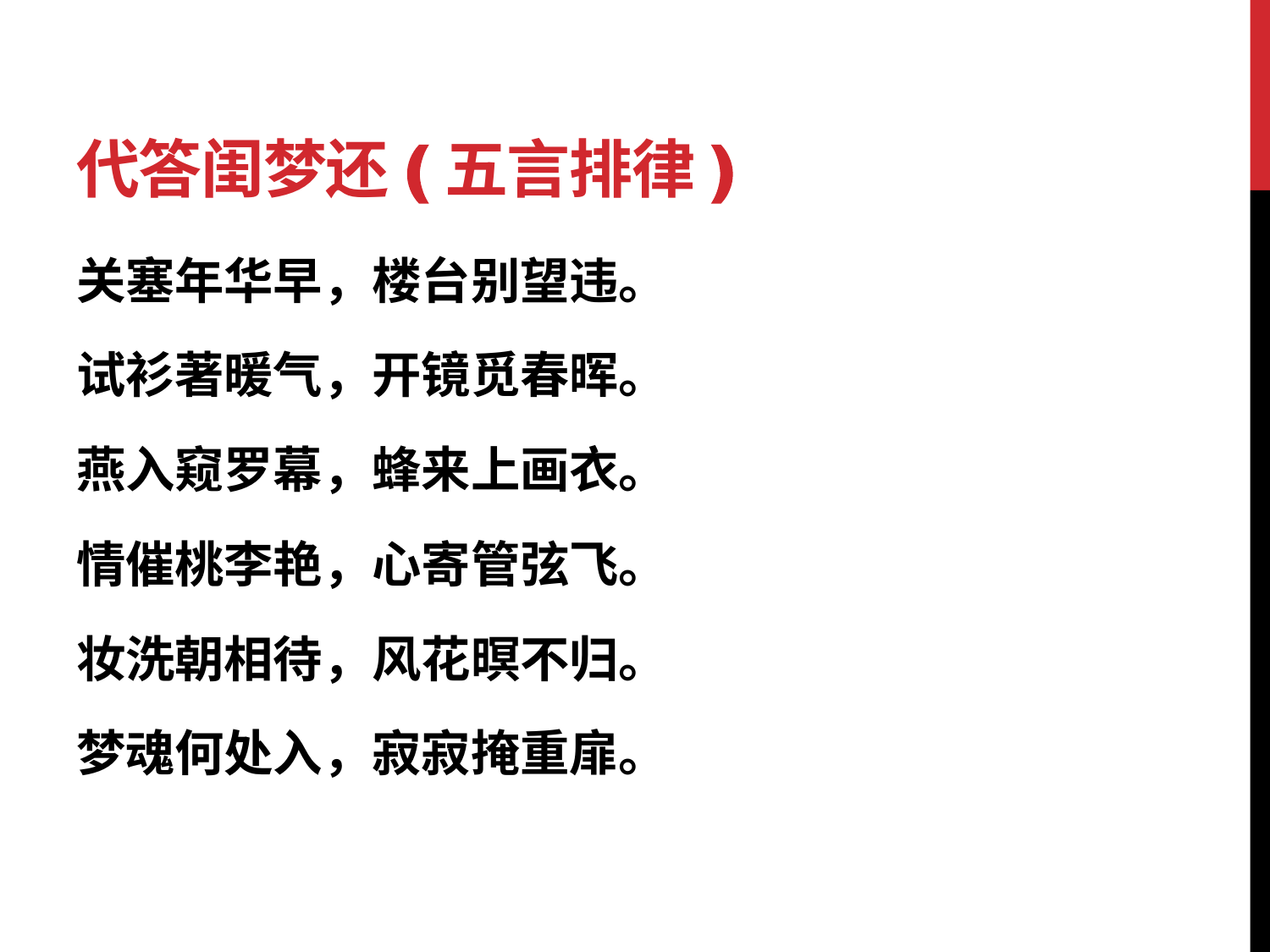

# 代答闺梦还(五言排律)
关塞年华早，楼台别望违。
试衫著暖气，开镜觅春晖。
燕入窥罗幕，蜂来上画衣。
情催桃李艳，心寄管弦飞。
妆洗朝相待，风花暝不归。
梦魂何处入，寂寂掩重扉。